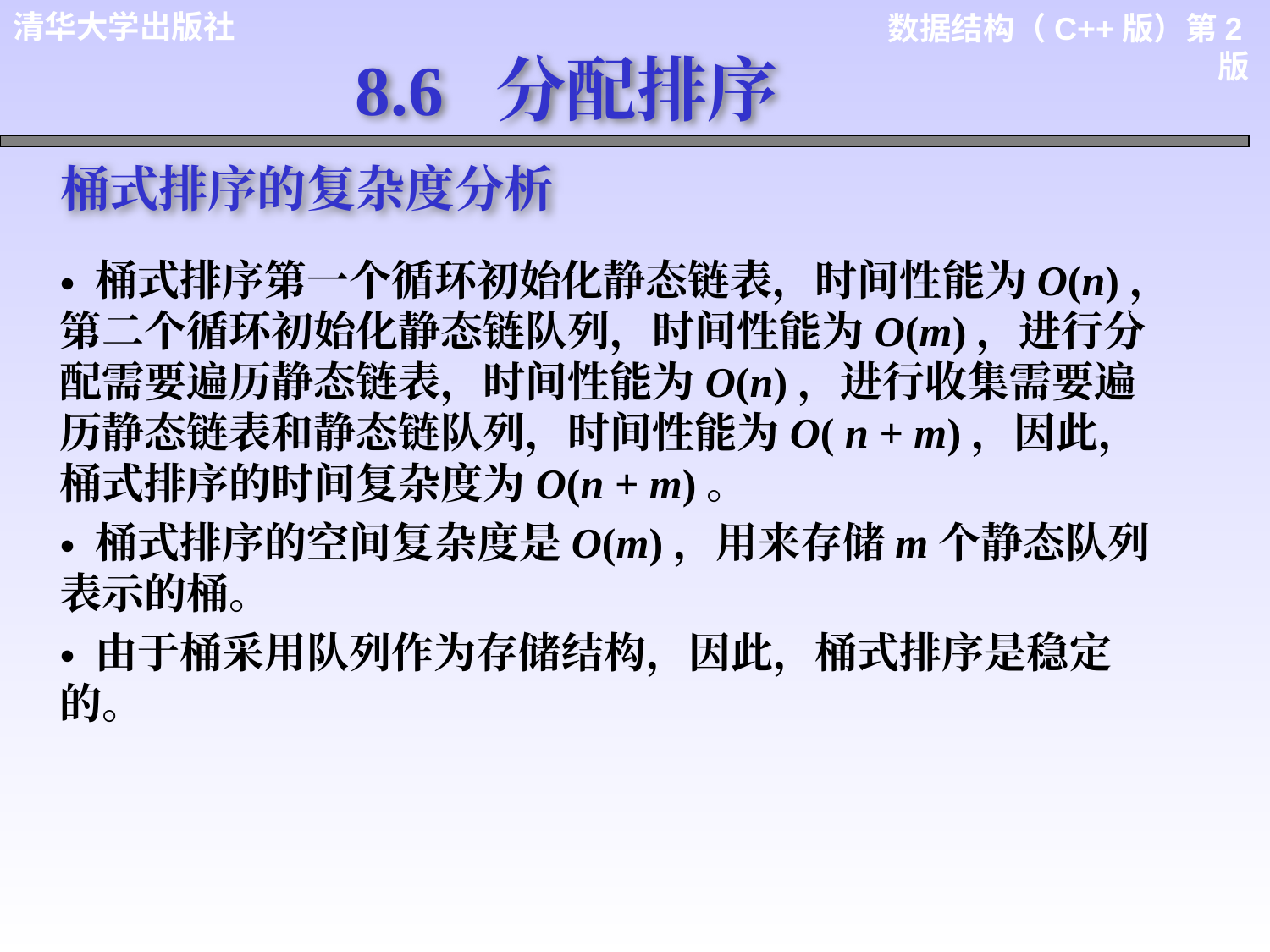

8.6  分配排序
桶式排序的复杂度分析
 桶式排序第一个循环初始化静态链表，时间性能为O(n)，第二个循环初始化静态链队列，时间性能为O(m)，进行分配需要遍历静态链表，时间性能为O(n)，进行收集需要遍历静态链表和静态链队列，时间性能为O( n + m)，因此，桶式排序的时间复杂度为O(n + m)。
 桶式排序的空间复杂度是O(m)，用来存储m个静态队列表示的桶。
 由于桶采用队列作为存储结构，因此，桶式排序是稳定的。